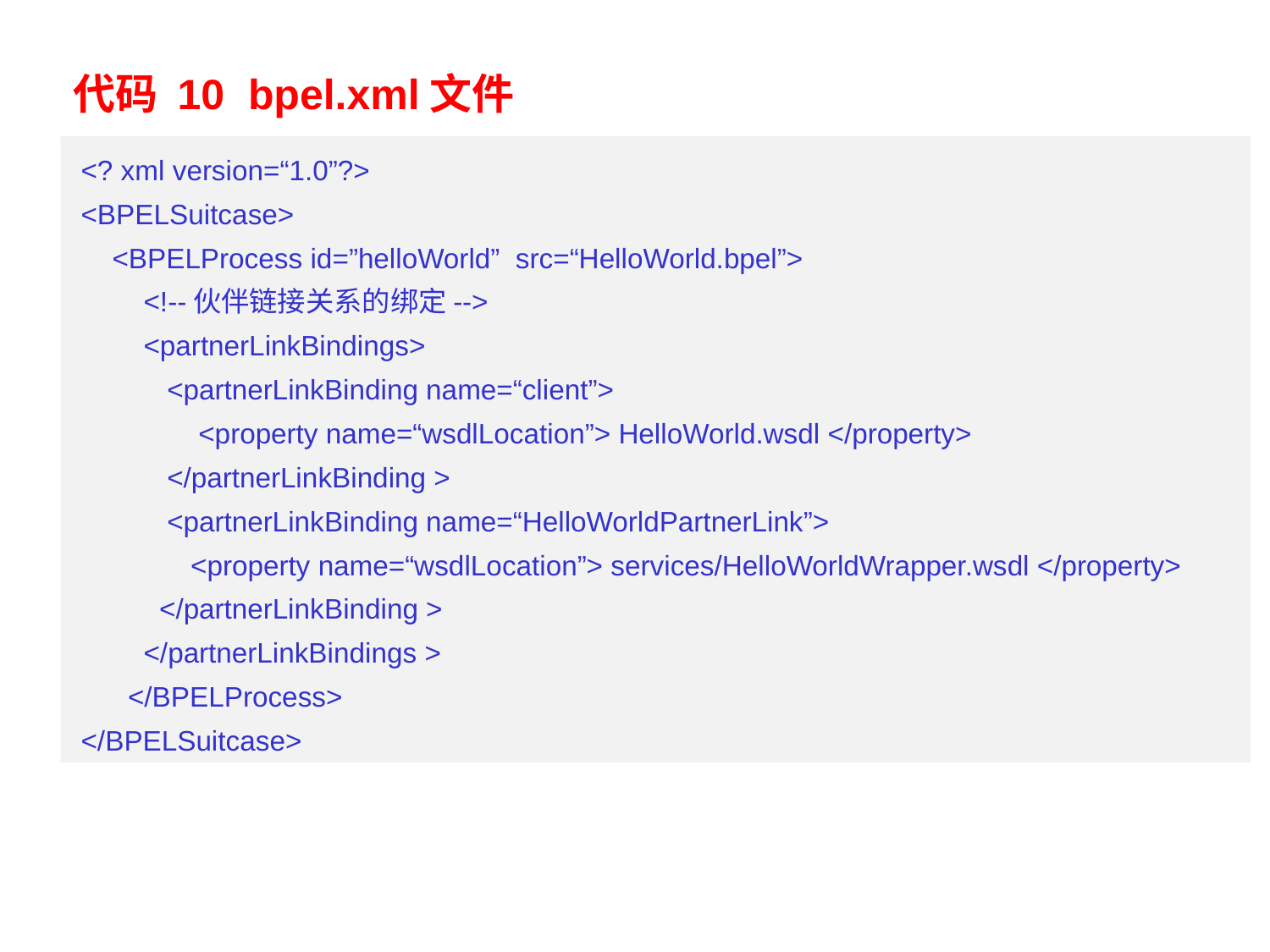

代码 10  bpel.xml文件
 <? xml version=“1.0”?>
 <BPELSuitcase>
     <BPELProcess id=”helloWorld”  src=“HelloWorld.bpel”>
         <!--伙伴链接关系的绑定-->
         <partnerLinkBindings>
            <partnerLinkBinding name=“client”>
                <property name=“wsdlLocation”> HelloWorld.wsdl </property>
            </partnerLinkBinding >
            <partnerLinkBinding name=“HelloWorldPartnerLink”>
               <property name=“wsdlLocation”> services/HelloWorldWrapper.wsdl </property>
           </partnerLinkBinding >
         </partnerLinkBindings >
       </BPELProcess>
 </BPELSuitcase>